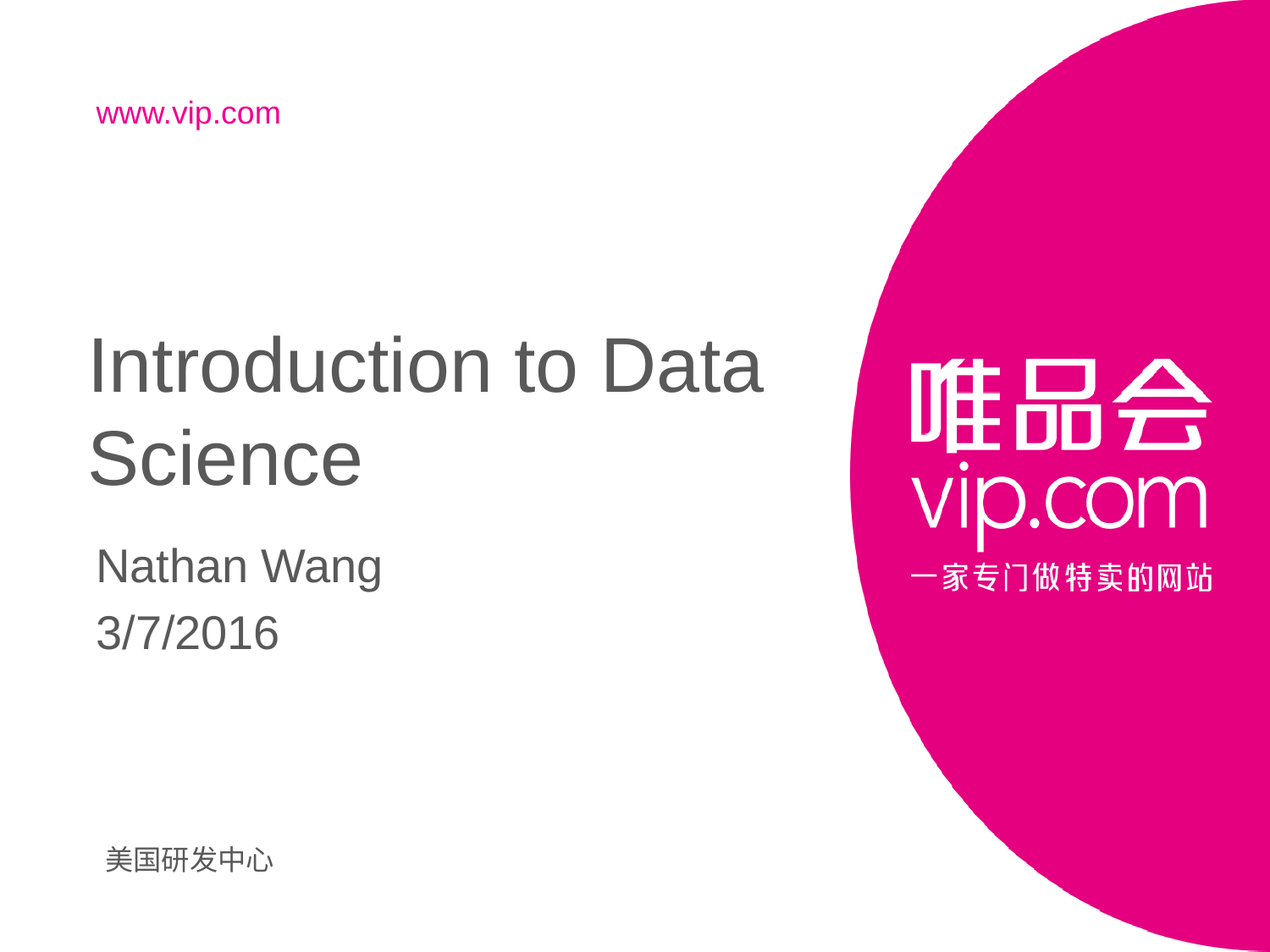

# Introduction to Data Science
Nathan Wang
3/7/2016

美国研发中心